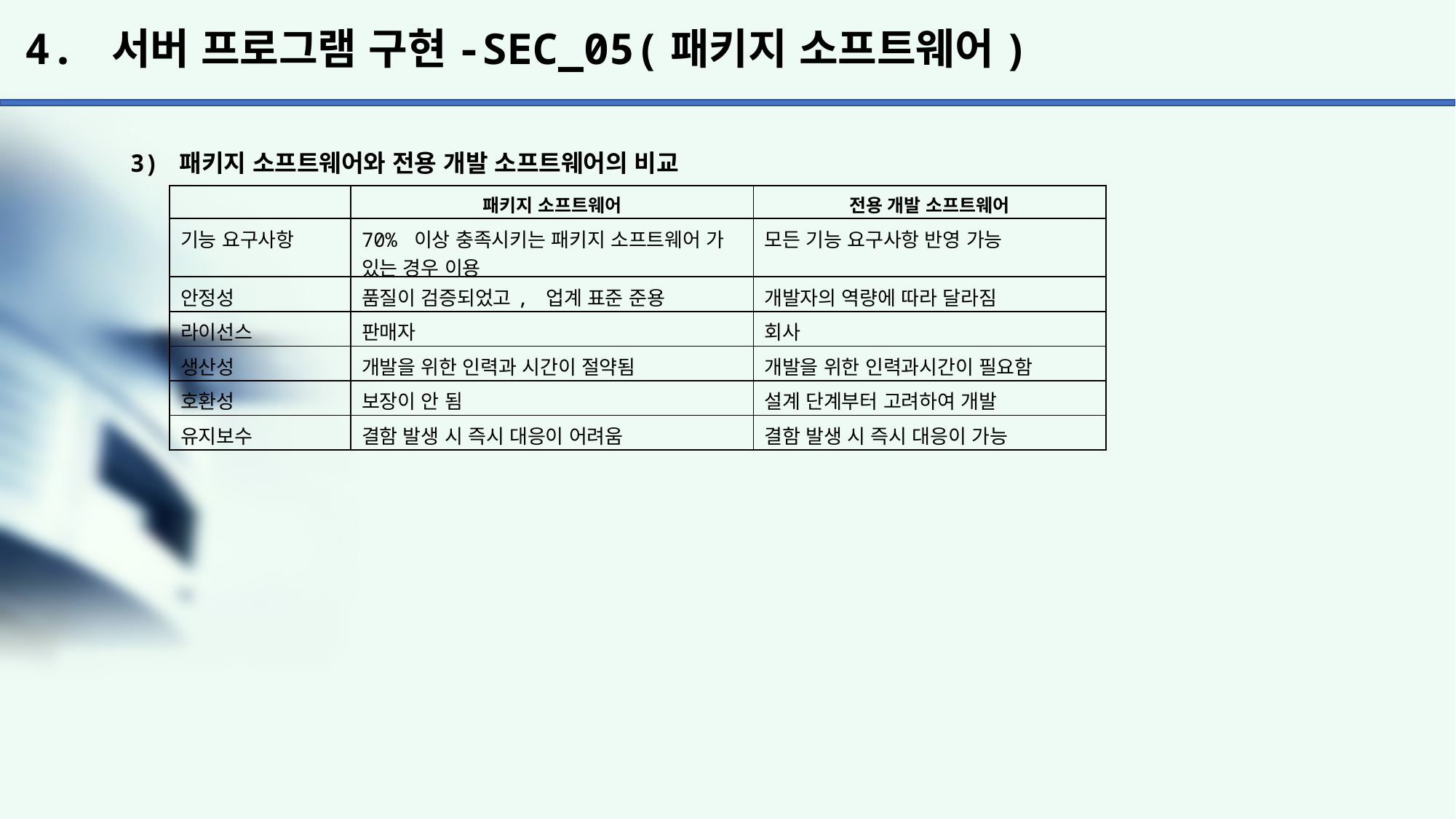

# 4. 서버 프로그램 구현-SEC_05(패키지 소프트웨어)
3) 패키지 소프트웨어와 전용 개발 소프트웨어의 비교

|  | 패키지 소프트웨어 | 전용 개발 소프트웨어 |
| --- | --- | --- |
| 기능 요구사항 | 70% 이상 충족시키는 패키지 소프트웨어 가 있는 경우 이용 | 모든 기능 요구사항 반영 가능 |
| 안정성 | 품질이 검증되었고, 업계 표준 준용 | 개발자의 역량에 따라 달라짐 |
| 라이선스 | 판매자 | 회사 |
| 생산성 | 개발을 위한 인력과 시간이 절약됨 | 개발을 위한 인력과시간이 필요함 |
| 호환성 | 보장이 안 됨 | 설계 단계부터 고려하여 개발 |
| 유지보수 | 결함 발생 시 즉시 대응이 어려움 | 결함 발생 시 즉시 대응이 가능 |